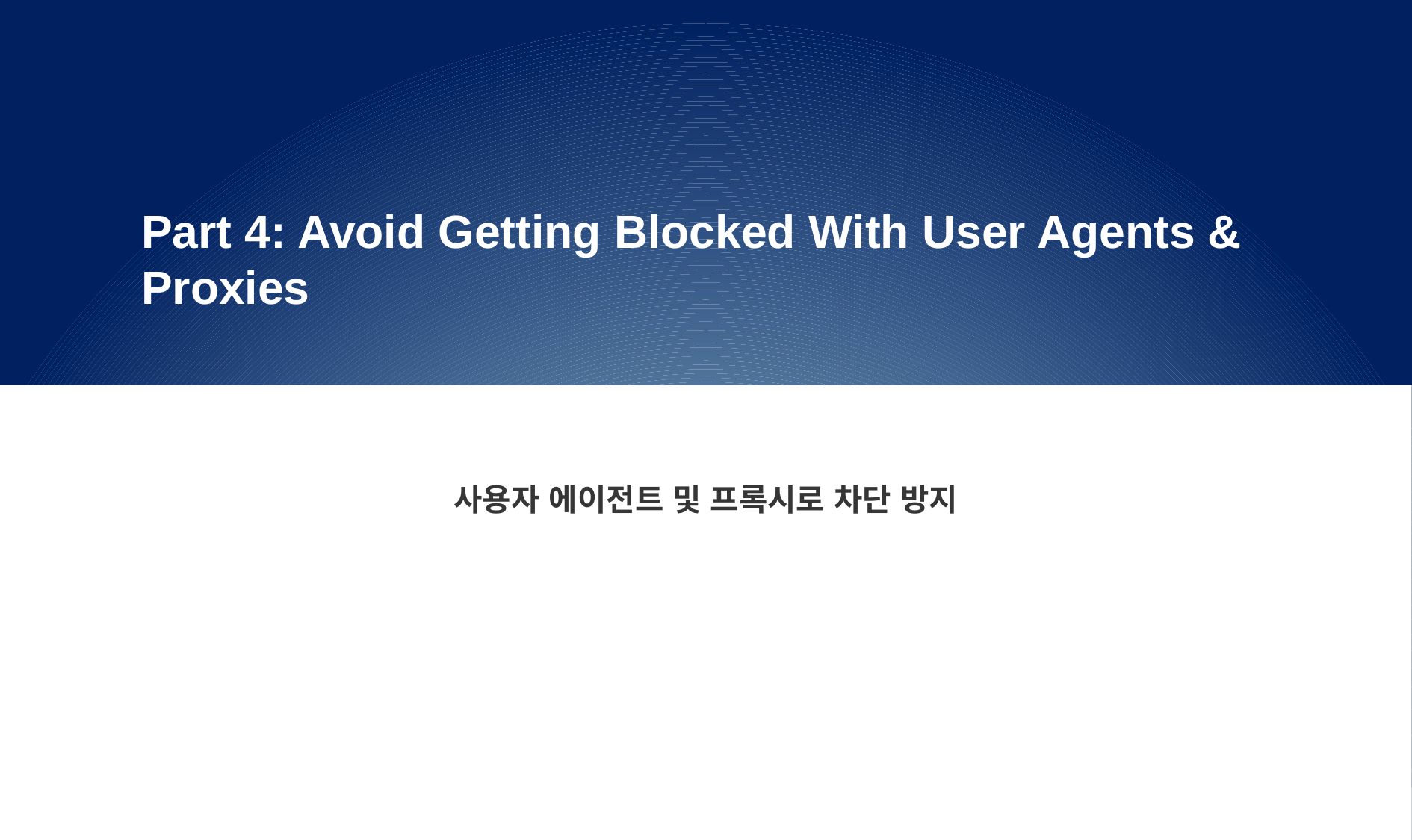

# Part 4: Avoid Getting Blocked With User Agents & Proxies
사용자 에이전트 및 프록시로 차단 방지